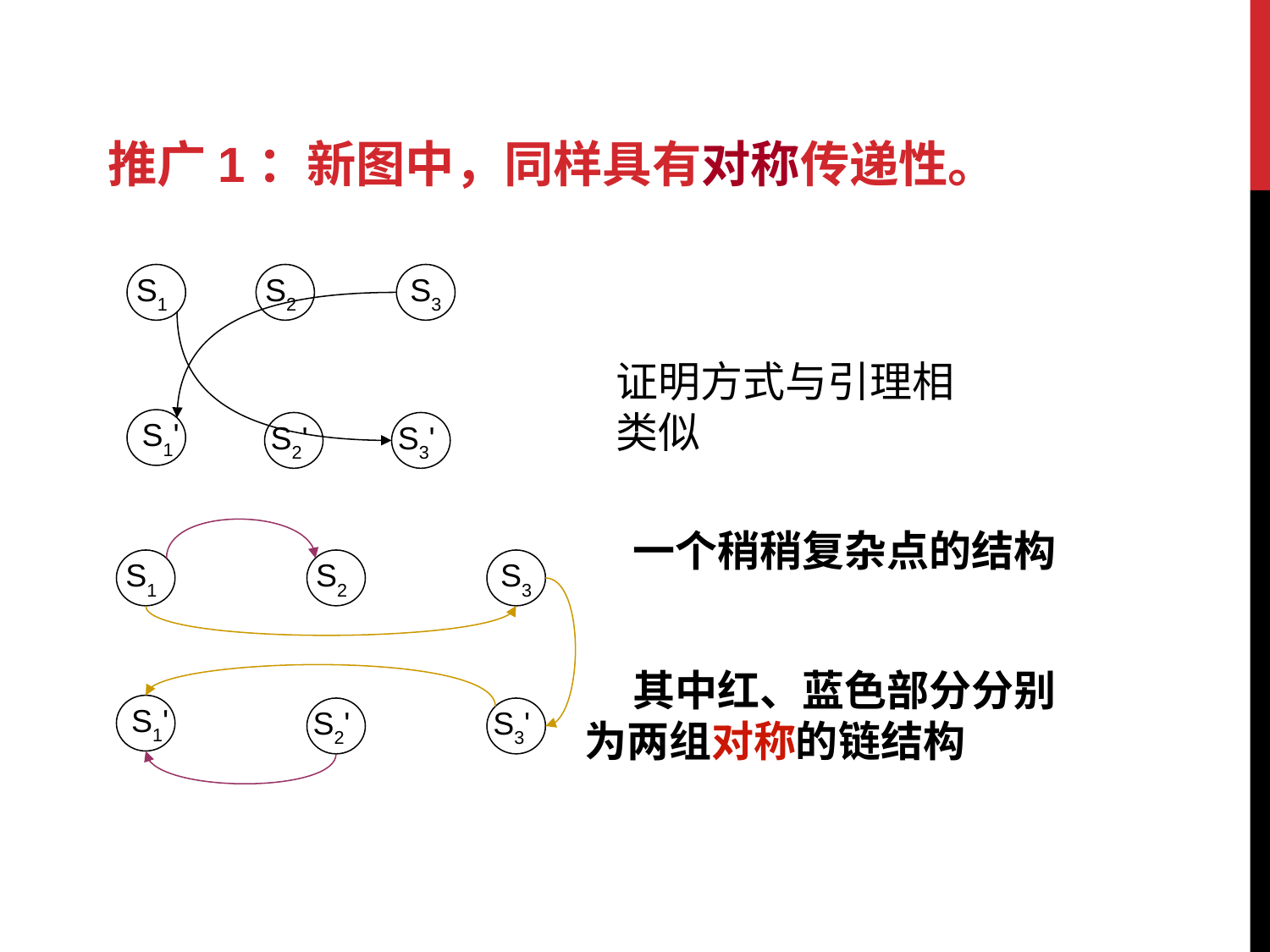

推广1：新图中，同样具有对称传递性。
S1
S2
S3
证明方式与引理相类似
 S1'
S2'
S3'
    一个稍稍复杂点的结构

    其中红、蓝色部分分别为两组对称的链结构
S1
S2
S3
 S1'
S2'
S3'